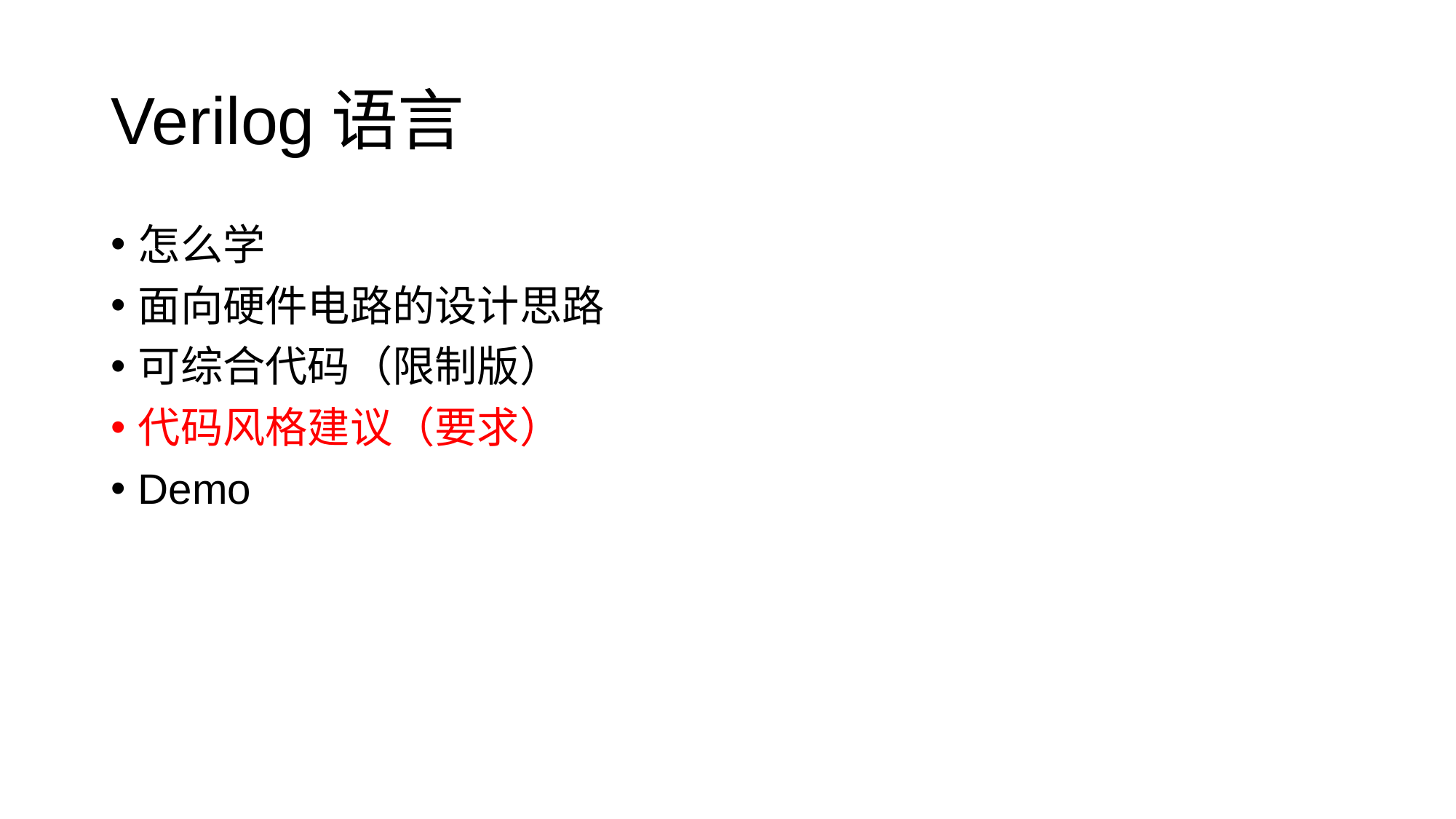

# Verilog语言
怎么学
面向硬件电路的设计思路
可综合代码（限制版）
代码风格建议（要求）
Demo